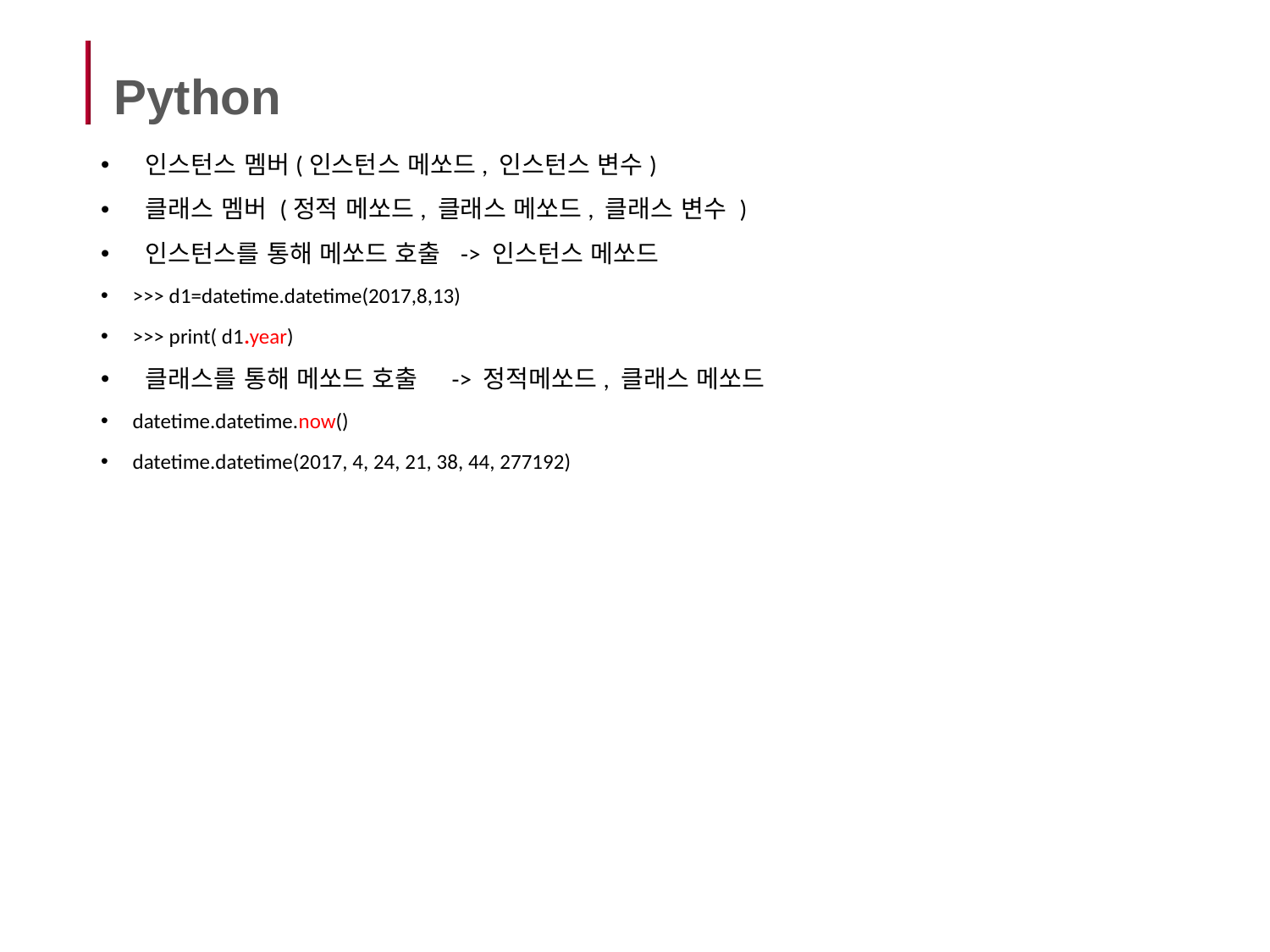

인스턴스 멤버(인스턴스 메쏘드, 인스턴스 변수)
 클래스 멤버 (정적 메쏘드, 클래스 메쏘드, 클래스 변수 )
 인스턴스를 통해 메쏘드 호출  -> 인스턴스 메쏘드
>>> d1=datetime.datetime(2017,8,13)
>>> print( d1.year)
 클래스를 통해 메쏘드 호출    -> 정적메쏘드, 클래스 메쏘드
datetime.datetime.now()
datetime.datetime(2017, 4, 24, 21, 38, 44, 277192)